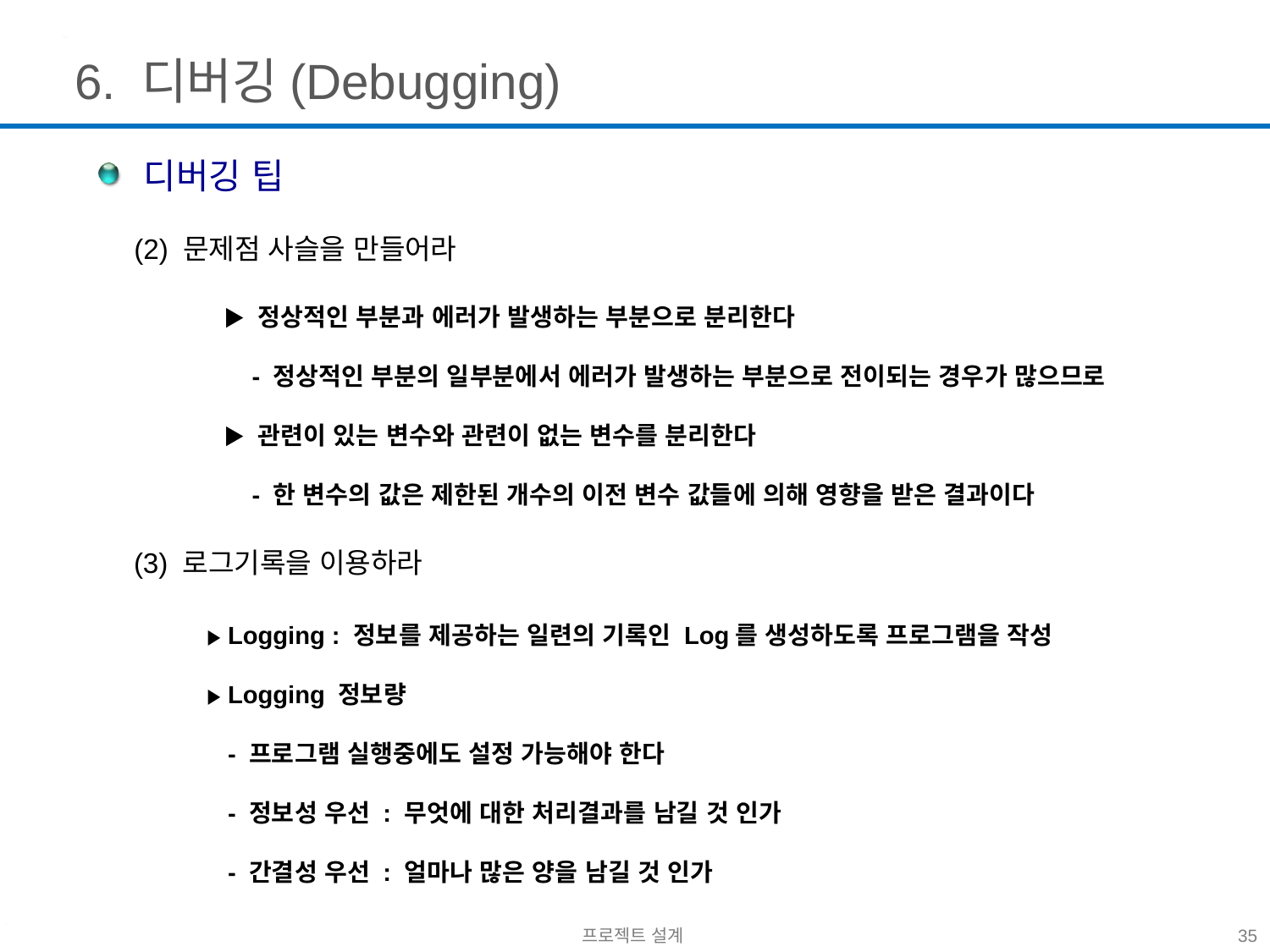

6. 디버깅(Debugging)
 디버깅 팁
(2) 문제점 사슬을 만들어라
▶ 정상적인 부분과 에러가 발생하는 부분으로 분리한다
    - 정상적인 부분의 일부분에서 에러가 발생하는 부분으로 전이되는 경우가 많으므로
▶ 관련이 있는 변수와 관련이 없는 변수를 분리한다
    - 한 변수의 값은 제한된 개수의 이전 변수 값들에 의해 영향을 받은 결과이다
(3) 로그기록을 이용하라
▶ Logging : 정보를 제공하는 일련의 기록인 Log를 생성하도록 프로그램을 작성
▶ Logging 정보량
   - 프로그램 실행중에도 설정 가능해야 한다
   - 정보성 우선 : 무엇에 대한 처리결과를 남길 것 인가
   - 간결성 우선 : 얼마나 많은 양을 남길 것 인가